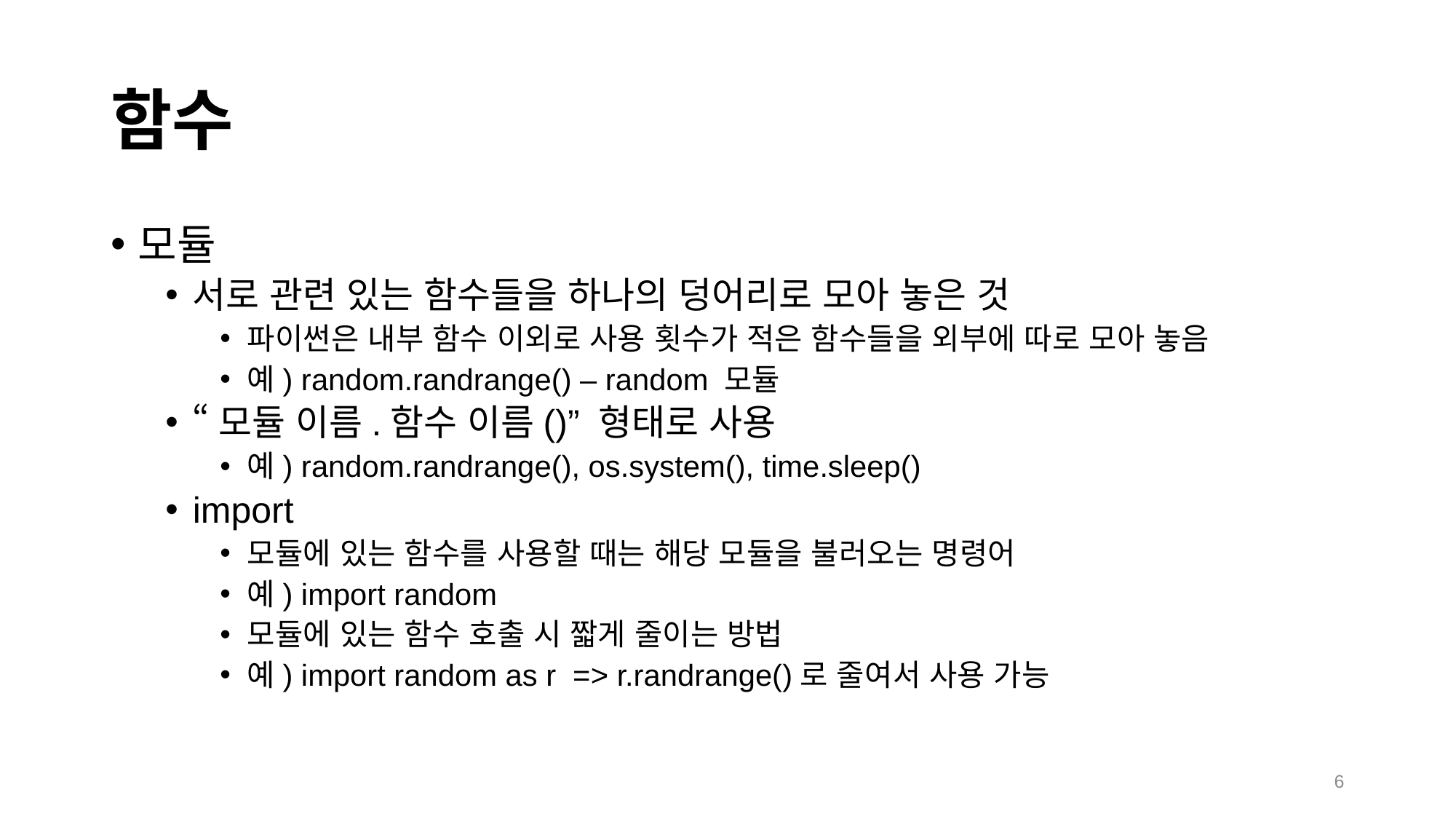

# 함수
모듈
서로 관련 있는 함수들을 하나의 덩어리로 모아 놓은 것
파이썬은 내부 함수 이외로 사용 횟수가 적은 함수들을 외부에 따로 모아 놓음
예) random.randrange() – random 모듈
“모듈 이름.함수 이름()” 형태로 사용
예) random.randrange(), os.system(), time.sleep()
import
모듈에 있는 함수를 사용할 때는 해당 모듈을 불러오는 명령어
예) import random
모듈에 있는 함수 호출 시 짧게 줄이는 방법
예) import random as r  => r.randrange()로 줄여서 사용 가능
6